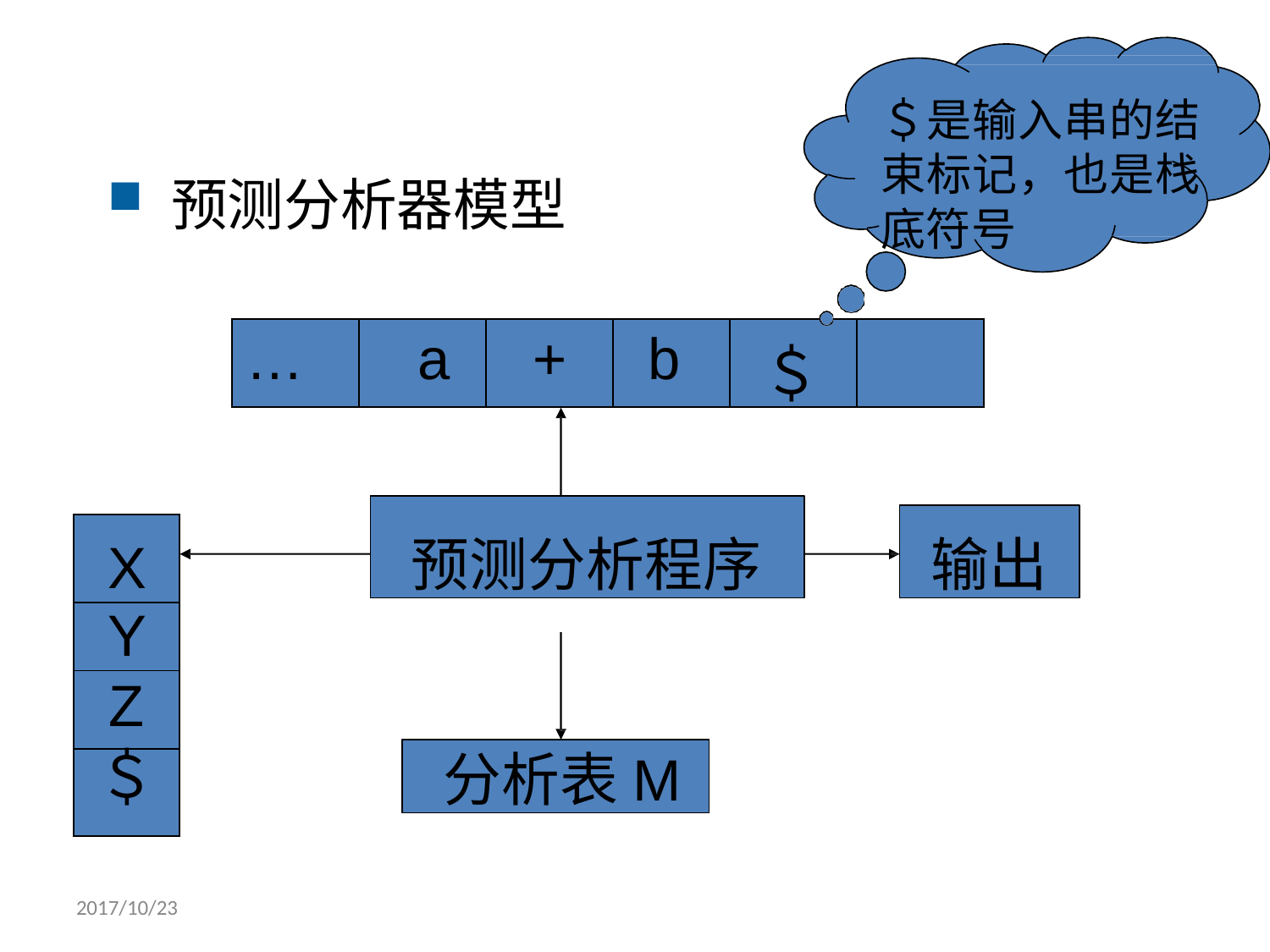

＄是输入串的结 束标记，也是栈 底符号

预测分析器模型

| … | a | + | b | ＄ |  |
| --- | --- | --- | --- | --- | --- |

预测分析程序
输出
| X |
| --- |
| Y |
| Z |
| ＄ |

分析表M
2017/10/23
59